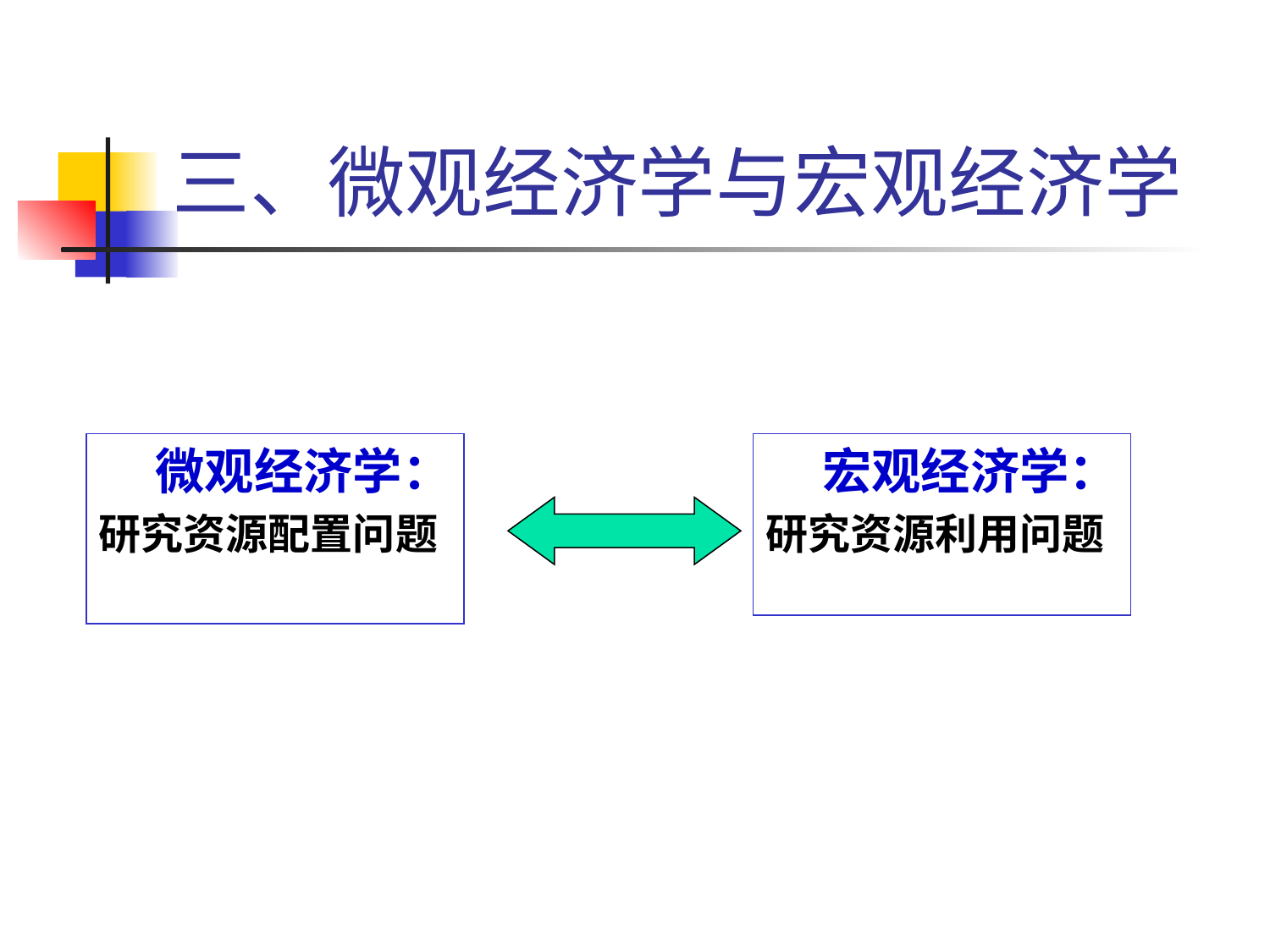

# 三、微观经济学与宏观经济学
    微观经济学：
研究资源配置问题

    宏观经济学：
研究资源利用问题